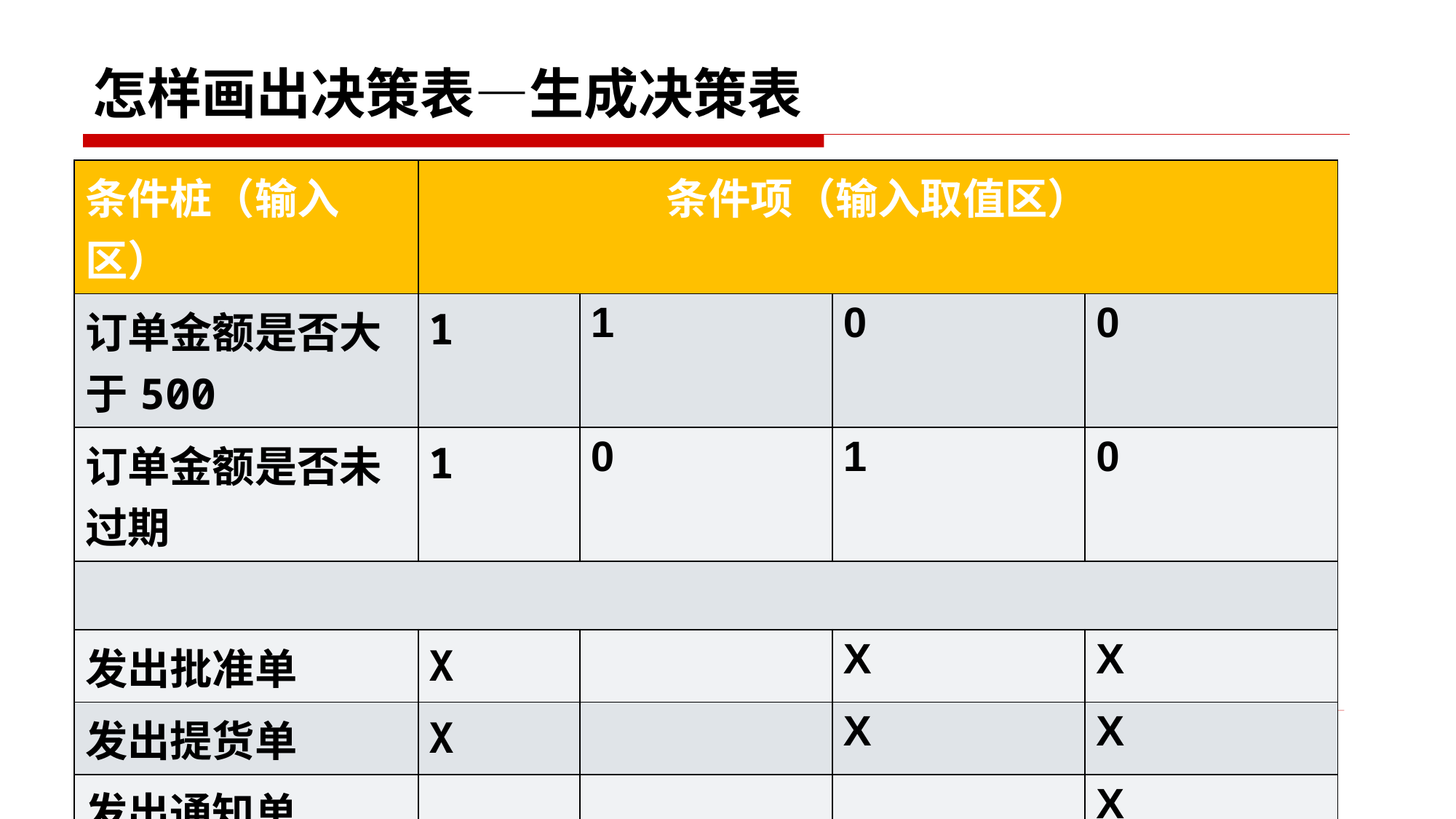

# 怎样画出决策表—生成决策表
| 条件桩（输入区） | 条件项（输入取值区） |  |  |  |
| --- | --- | --- | --- | --- |
| 订单金额是否大于500 | 1 | 1 | 0 | 0 |
| 订单金额是否未过期 | 1 | 0 | 1 | 0 |
|  |  |  |  |  |
| 发出批准单 | X |  | X | X |
| 发出提货单 | X |  | X | X |
| 发出通知单 |  |  |  | X |